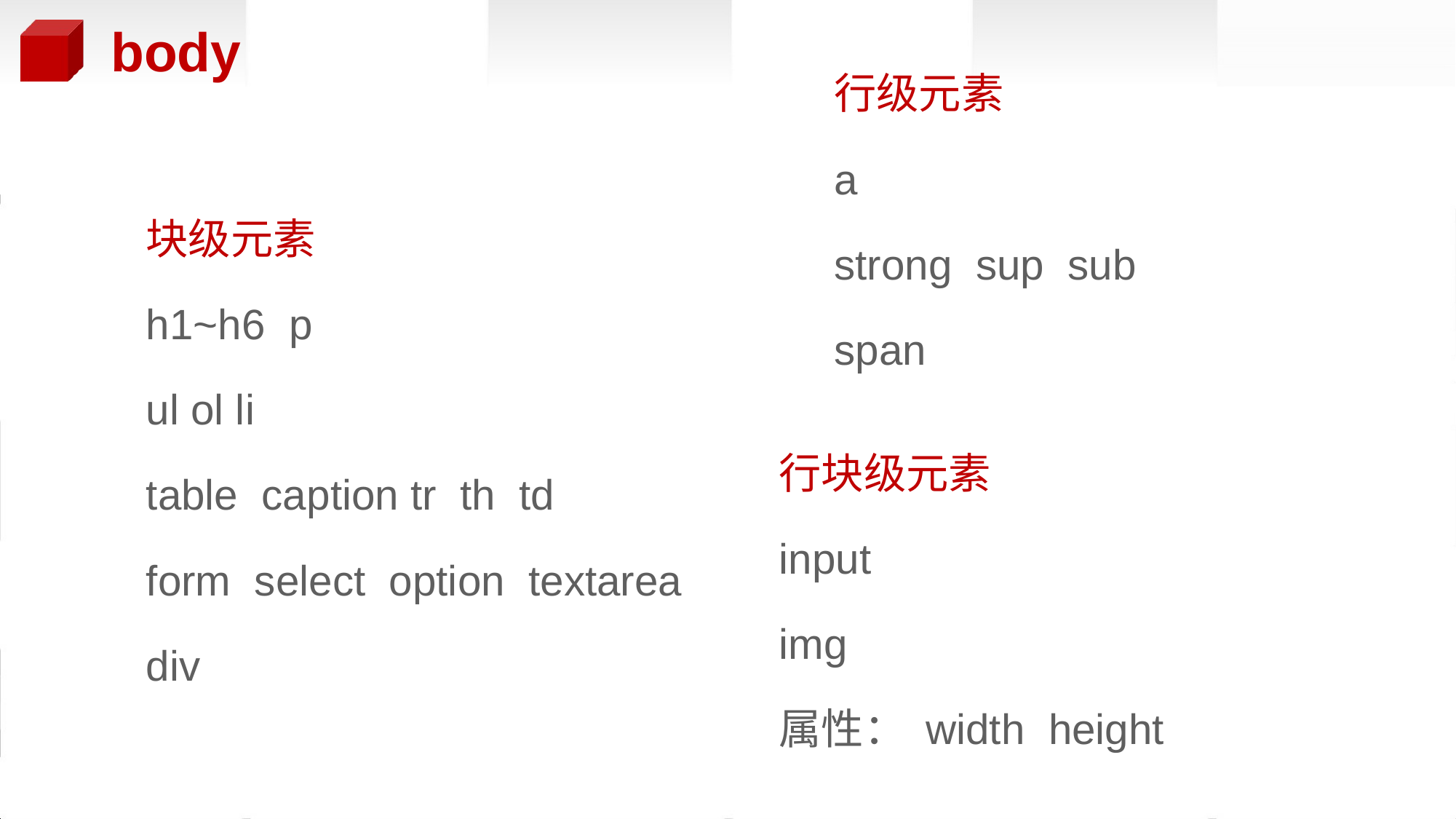

# body
行级元素
a
strong  sup  sub
span

块级元素
h1~h6  p
ul ol li
table  caption tr  th  td
form  select  option  textarea
div

行块级元素
input
img
属性： width  height